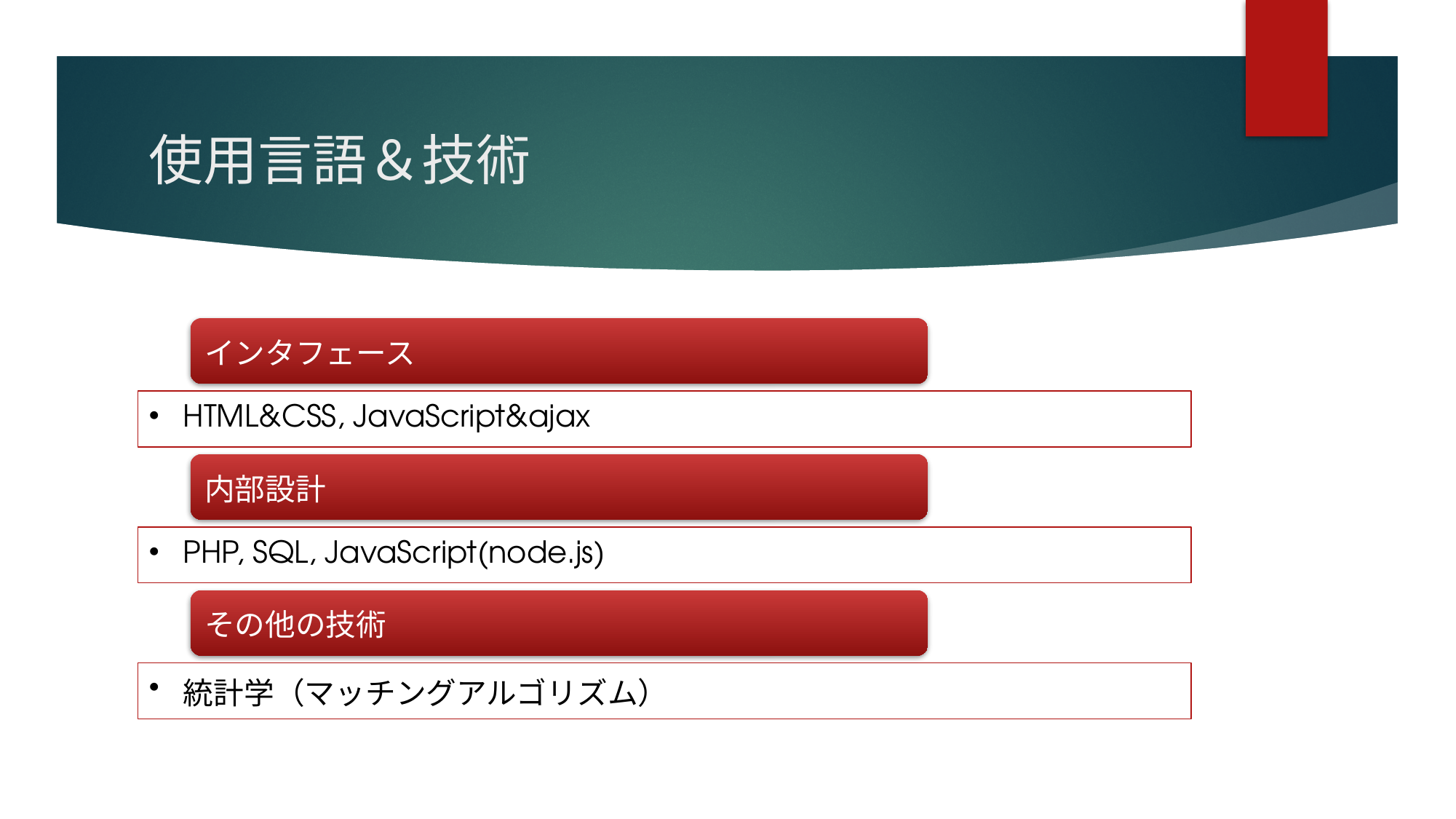

# 使用言語＆技術
インタフェース
HTML&CSS, JavaScript&ajax
内部設計
PHP, SQL, JavaScript(node.js)
その他の技術
統計学（マッチングアルゴリズム）